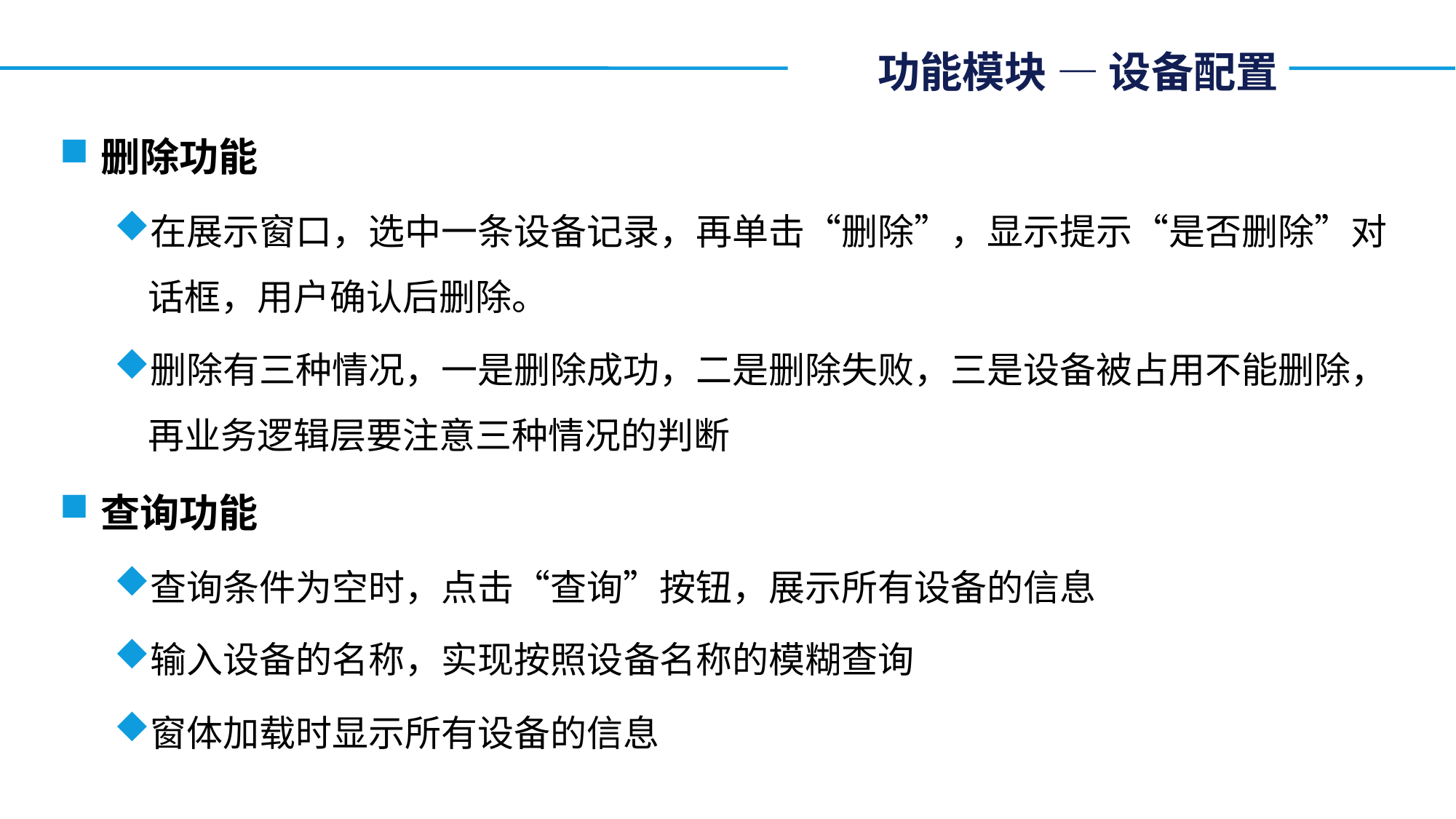

# 功能模块 — 设备配置
删除功能
在展示窗口，选中一条设备记录，再单击“删除”，显示提示“是否删除”对话框，用户确认后删除。
删除有三种情况，一是删除成功，二是删除失败，三是设备被占用不能删除，再业务逻辑层要注意三种情况的判断
查询功能
查询条件为空时，点击“查询”按钮，展示所有设备的信息
输入设备的名称，实现按照设备名称的模糊查询
窗体加载时显示所有设备的信息